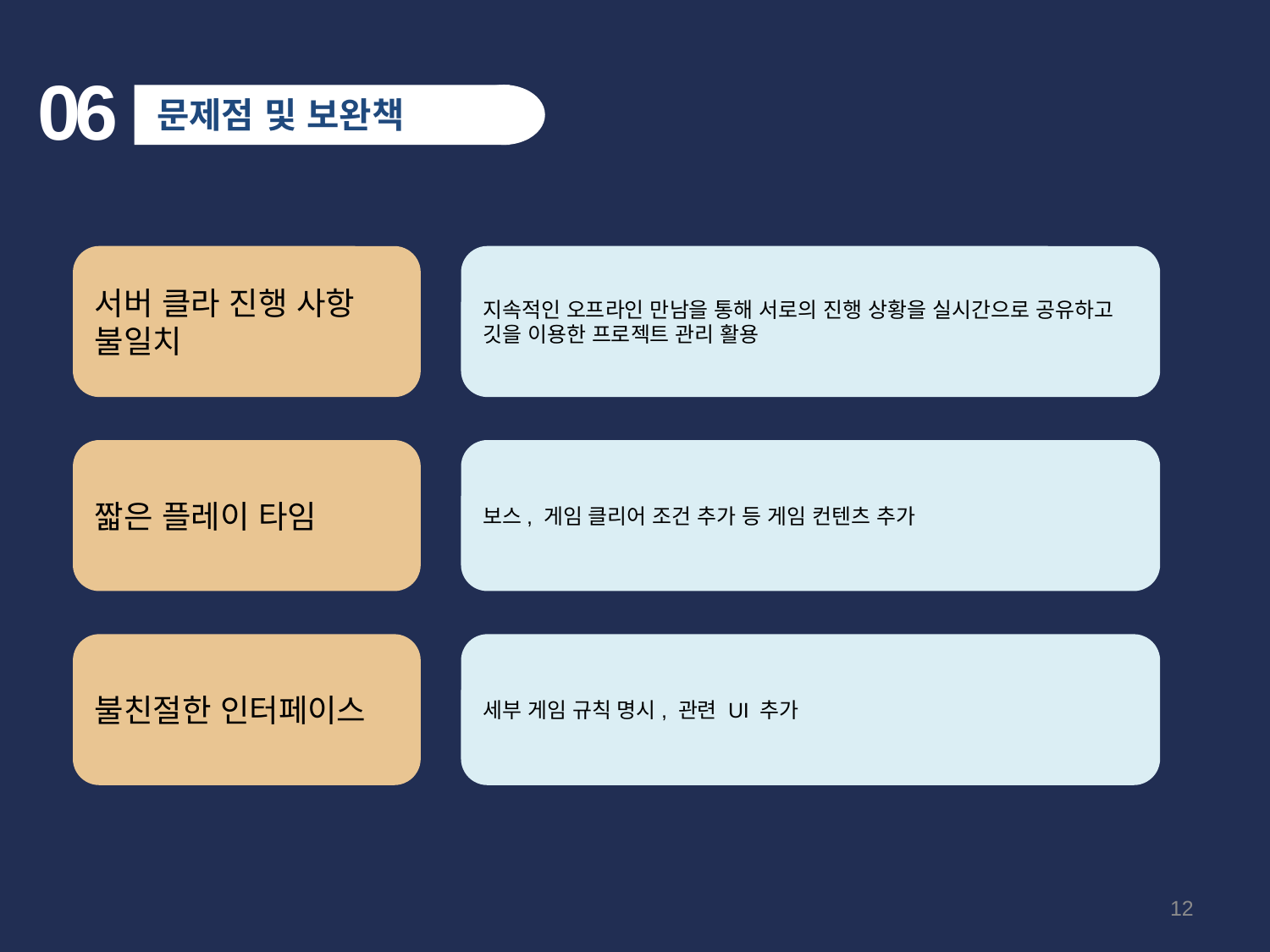

06

문제점 및 보완책
서버 클라 진행 사항 불일치
지속적인 오프라인 만남을 통해 서로의 진행 상황을 실시간으로 공유하고 깃을 이용한 프로젝트 관리 활용
보스, 게임 클리어 조건 추가 등 게임 컨텐츠 추가
짧은 플레이 타임
불친절한 인터페이스
세부 게임 규칙 명시, 관련 UI 추가
12